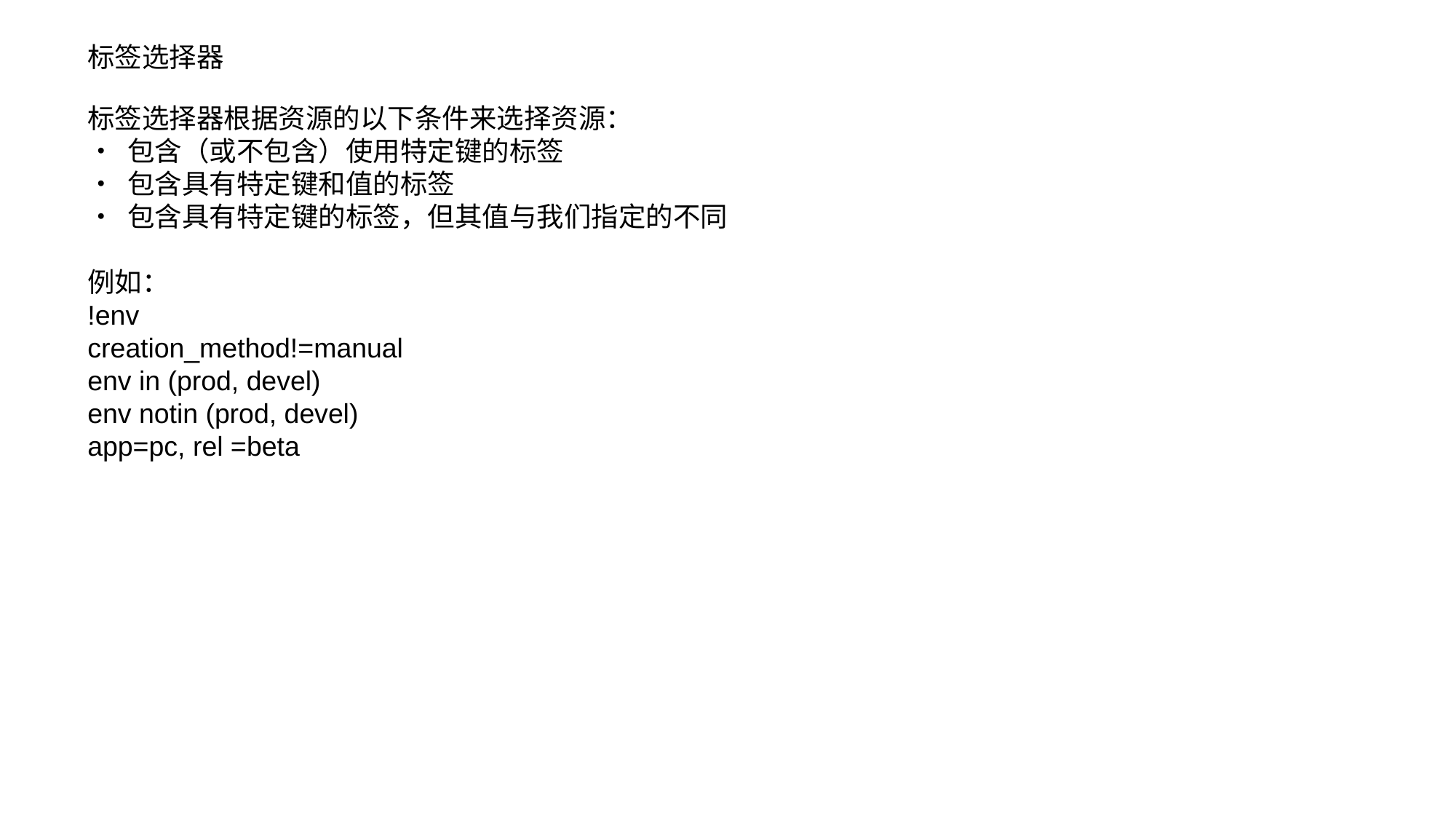

标签选择器
标签选择器根据资源的以下条件来选择资源：
• 包含（或不包含）使用特定键的标签
• 包含具有特定键和值的标签
• 包含具有特定键的标签，但其值与我们指定的不同

例如：
!env
creation_method!=manual
env in (prod, devel)
env notin (prod, devel)
app=pc, rel =beta